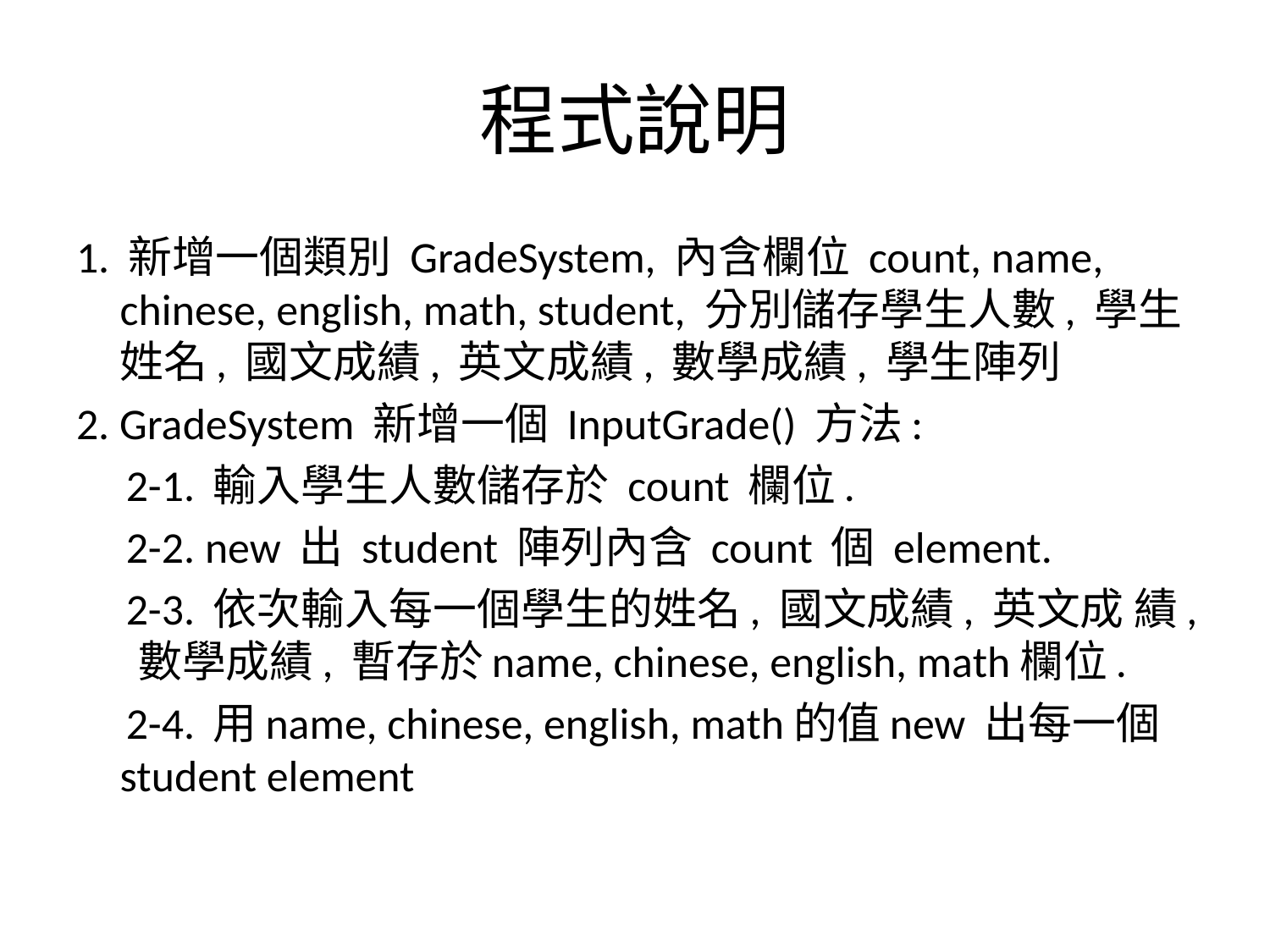

# 程式說明
1. 新增一個類別 GradeSystem, 內含欄位 count, name, chinese, english, math, student, 分別儲存學生人數, 學生姓名, 國文成績, 英文成績, 數學成績, 學生陣列
2. GradeSystem 新增一個 InputGrade() 方法:
     2-1. 輸入學生人數儲存於 count 欄位.
     2-2. new 出 student 陣列內含 count 個 element.
     2-3. 依次輸入每一個學生的姓名, 國文成績, 英文成 績, 數學成績, 暫存於name, chinese, english, math欄位.
     2-4. 用name, chinese, english, math的值new 出每一個student element